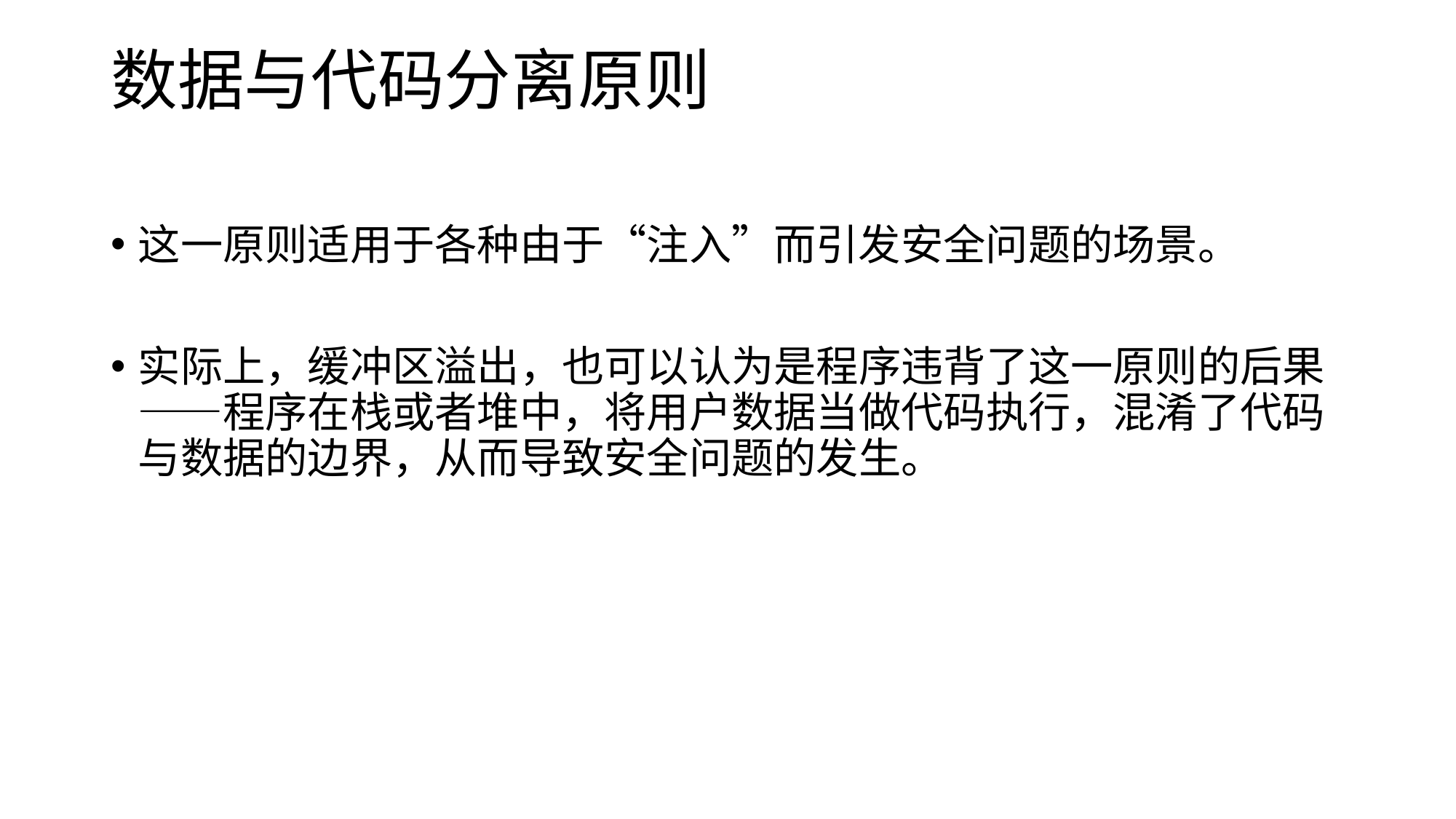

# 数据与代码分离原则
这一原则适用于各种由于“注入”而引发安全问题的场景。

实际上，缓冲区溢出，也可以认为是程序违背了这一原则的后果——程序在栈或者堆中，将用户数据当做代码执行，混淆了代码与数据的边界，从而导致安全问题的发生。